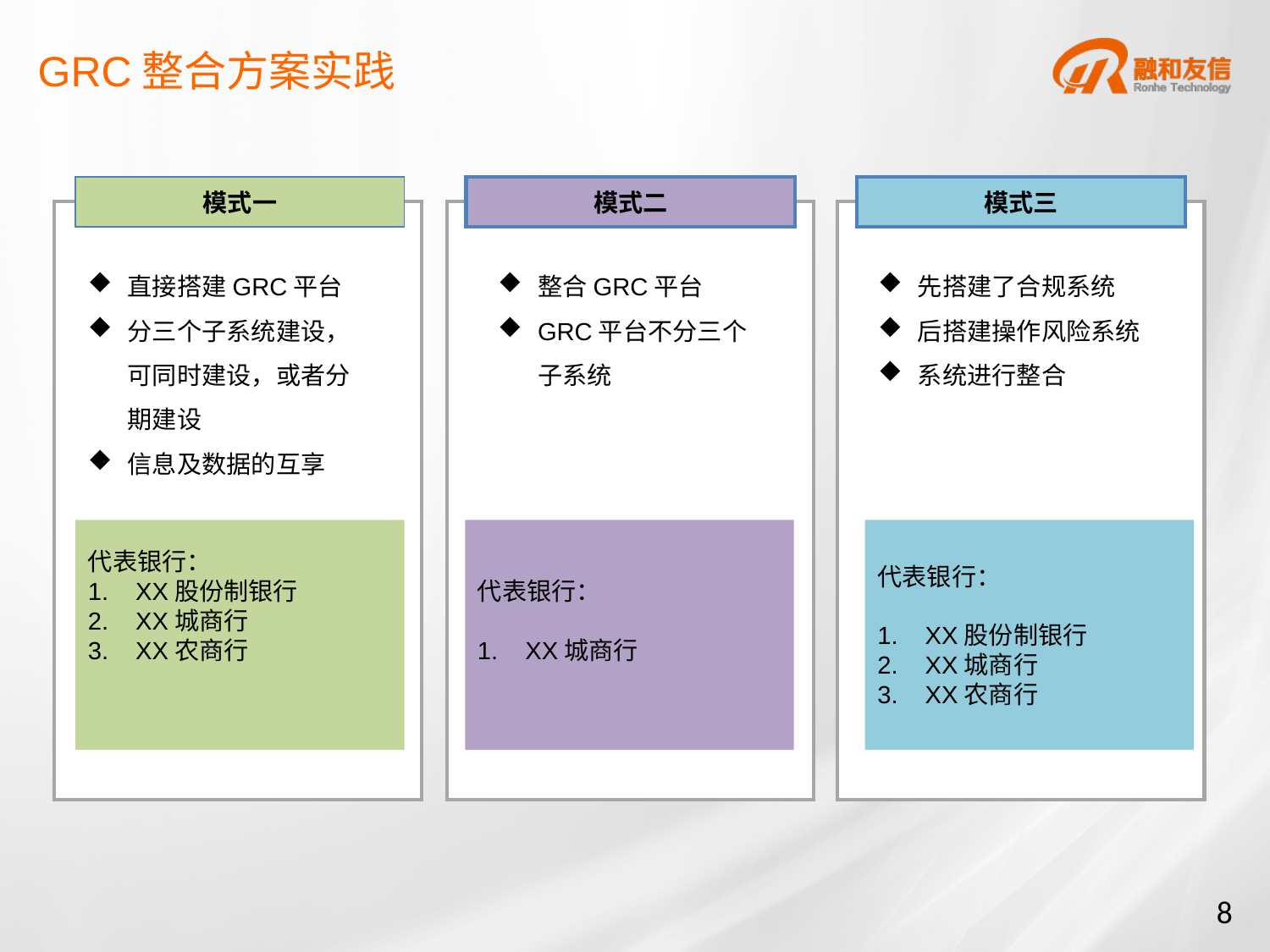

# GRC整合方案实践
模式一
模式二
模式三

直接搭建GRC平台
分三个子系统建设，可同时建设，或者分期建设
信息及数据的互享
整合GRC平台
GRC平台不分三个子系统

先搭建了合规系统
后搭建操作风险系统
系统进行整合
代表银行：
XX股份制银行
XX城商行
XX农商行

代表银行：

XX城商行

代表银行：

XX股份制银行
XX城商行
XX农商行
8